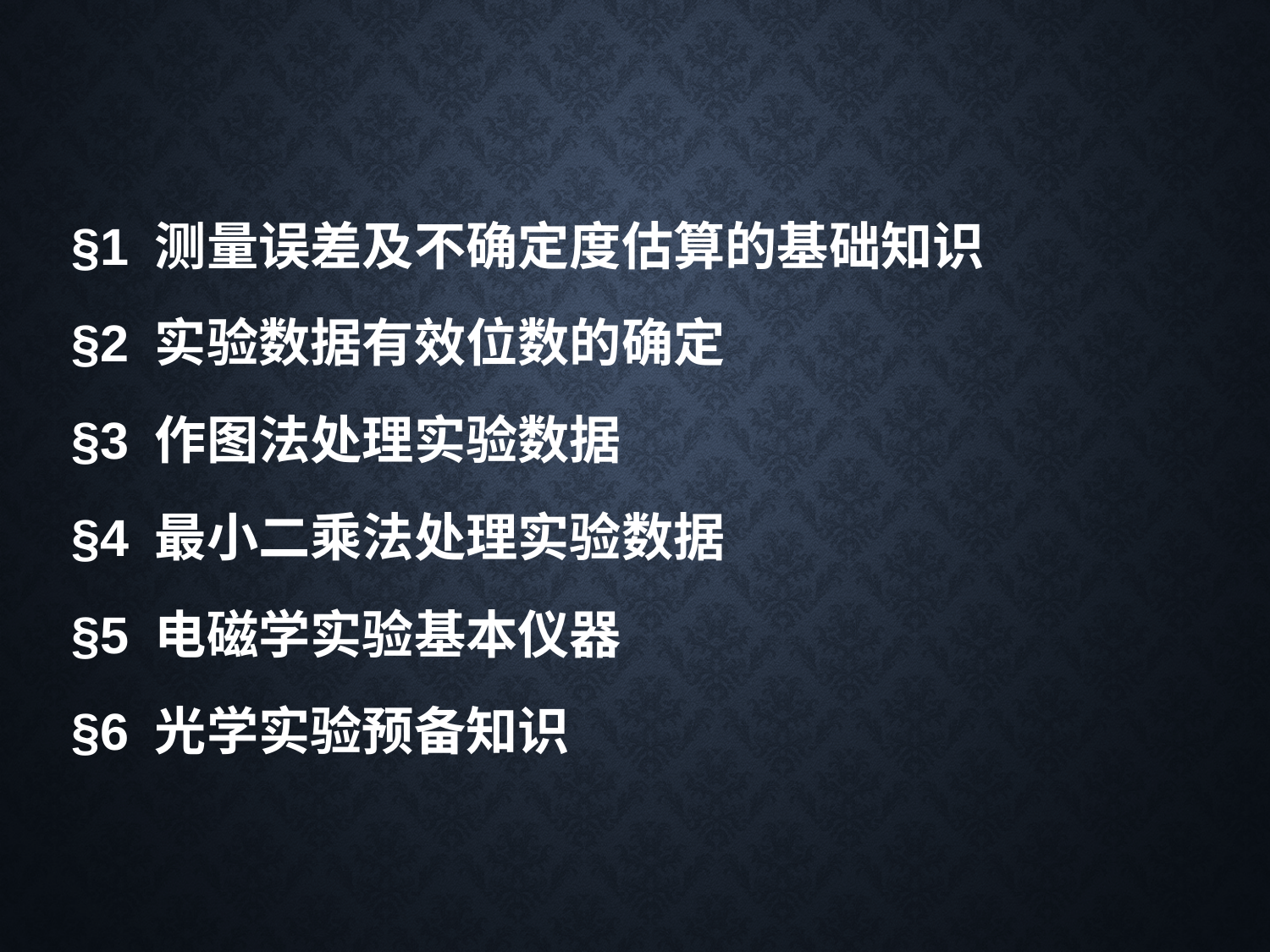

§1 测量误差及不确定度估算的基础知识
§2 实验数据有效位数的确定
§3 作图法处理实验数据
§4 最小二乘法处理实验数据
§5 电磁学实验基本仪器
§6 光学实验预备知识